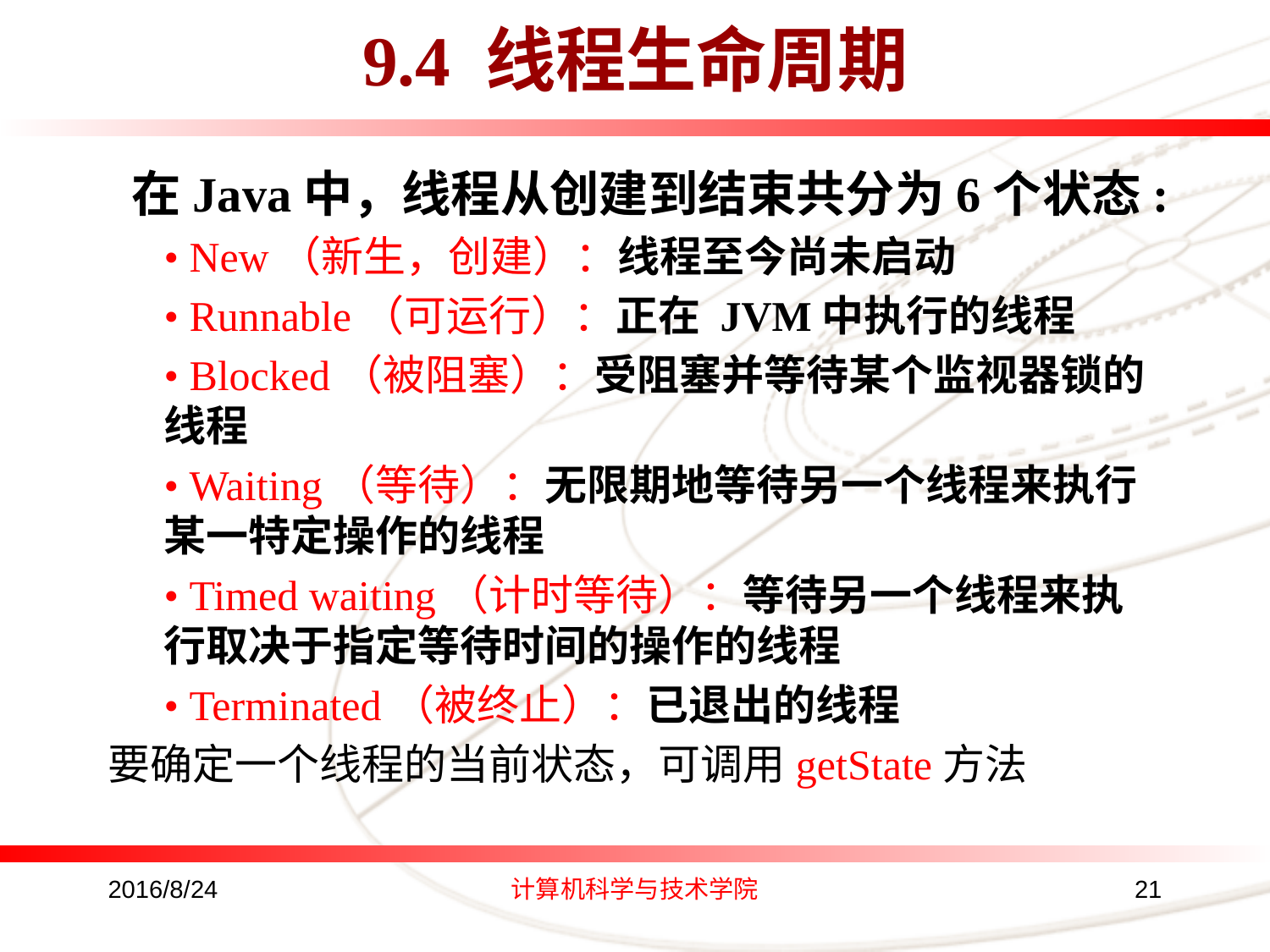

# 9.4 线程生命周期
 在Java中，线程从创建到结束共分为6个状态:
• New（新生，创建）：线程至今尚未启动
• Runnable（可运行）：正在 JVM中执行的线程
• Blocked（被阻塞）：受阻塞并等待某个监视器锁的线程
• Waiting（等待）：无限期地等待另一个线程来执行某一特定操作的线程
• Timed waiting（计时等待）：等待另一个线程来执行取决于指定等待时间的操作的线程
• Terminated（被终止）：已退出的线程
要确定一个线程的当前状态，可调用getState方法
2016/8/24
计算机科学与技术学院
21